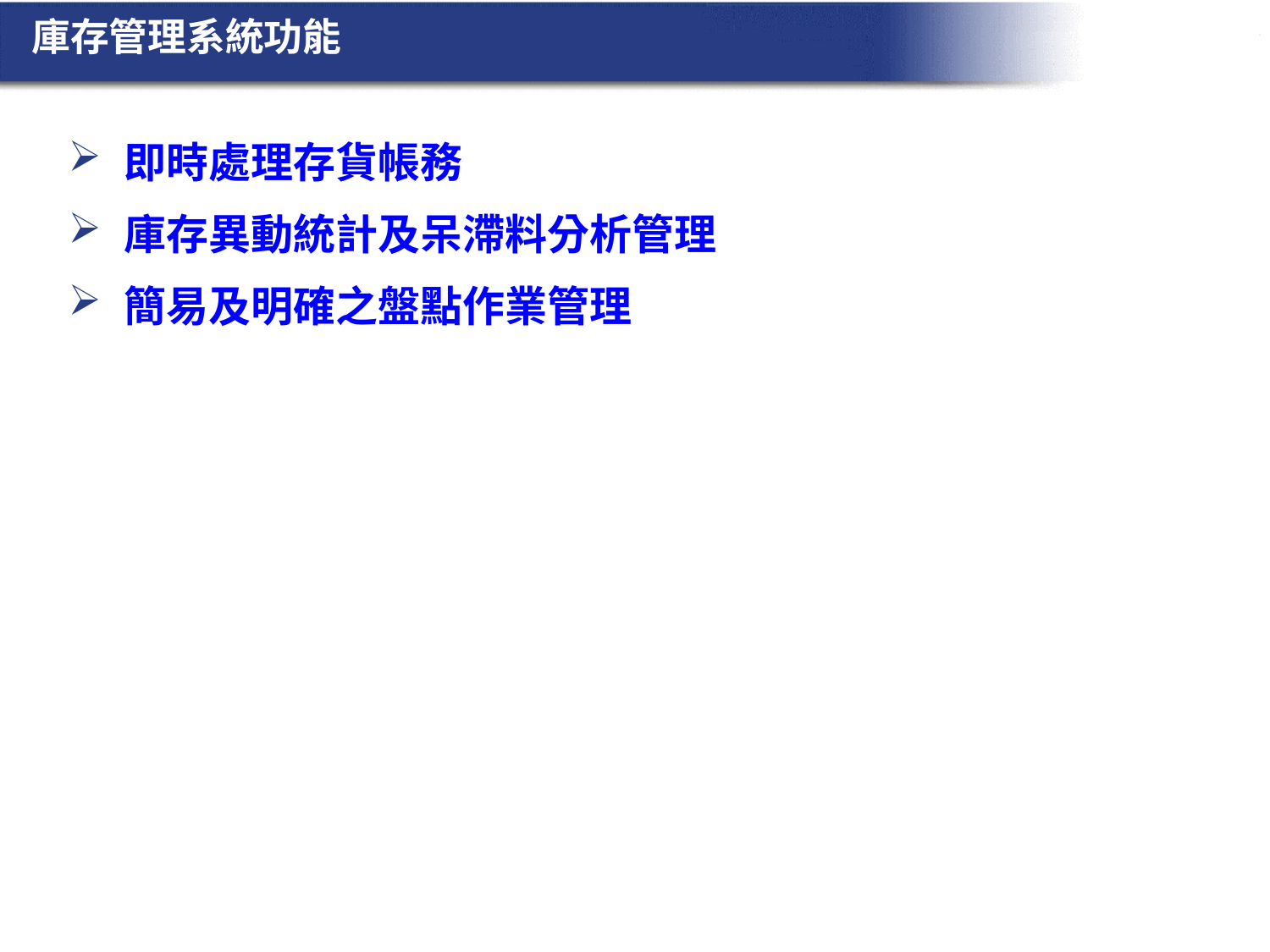

# 庫存管理系統功能
即時處理存貨帳務
庫存異動統計及呆滯料分析管理
簡易及明確之盤點作業管理